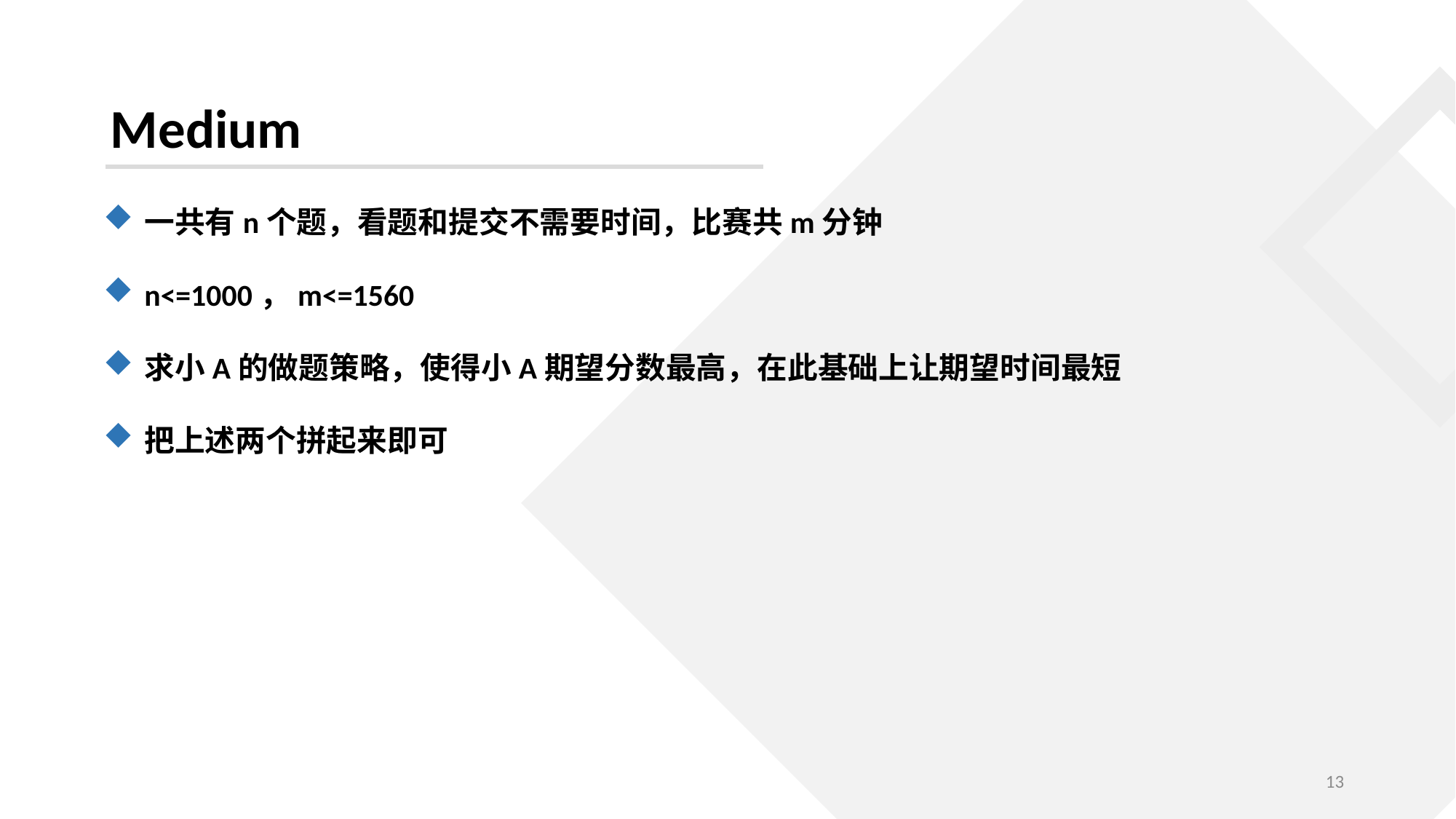

Medium
一共有n个题，看题和提交不需要时间，比赛共m分钟

n<=1000，m<=1560

求小A的做题策略，使得小A期望分数最高，在此基础上让期望时间最短

把上述两个拼起来即可
13